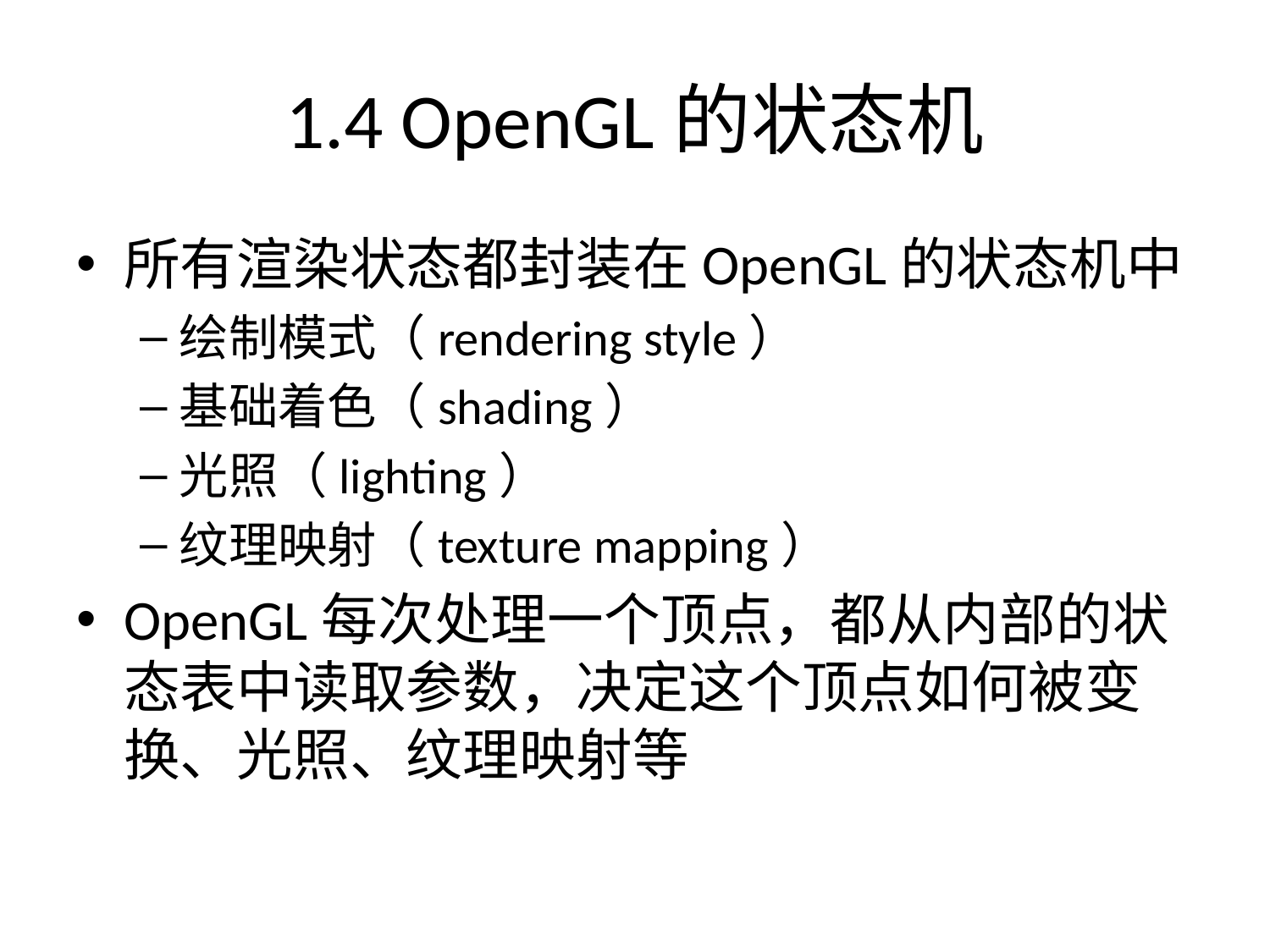

# 1.4 OpenGL的状态机
所有渲染状态都封装在OpenGL的状态机中
绘制模式（rendering style）
基础着色（shading）
光照（lighting）
纹理映射（texture mapping）
OpenGL每次处理一个顶点，都从内部的状态表中读取参数，决定这个顶点如何被变换、光照、纹理映射等